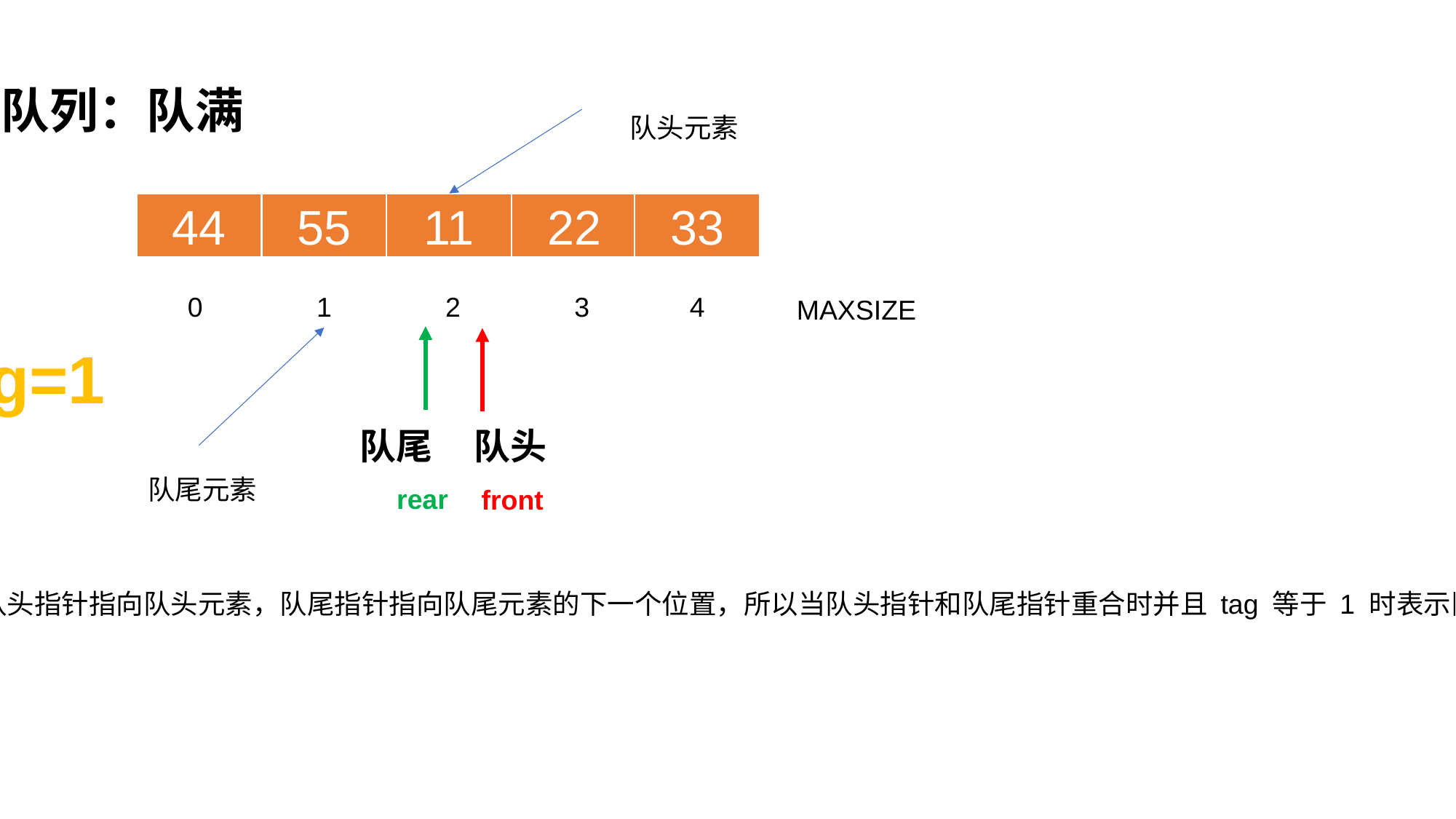

循环队列：队满
队头元素
44
55
11
22
33
0
1
2
3
4
MAXSIZE
tag=1
队尾
队头
队尾元素
rear
front
注：队头指针指向队头元素，队尾指针指向队尾元素的下一个位置，所以当队头指针和队尾指针重合时并且 tag 等于 1 时表示队满